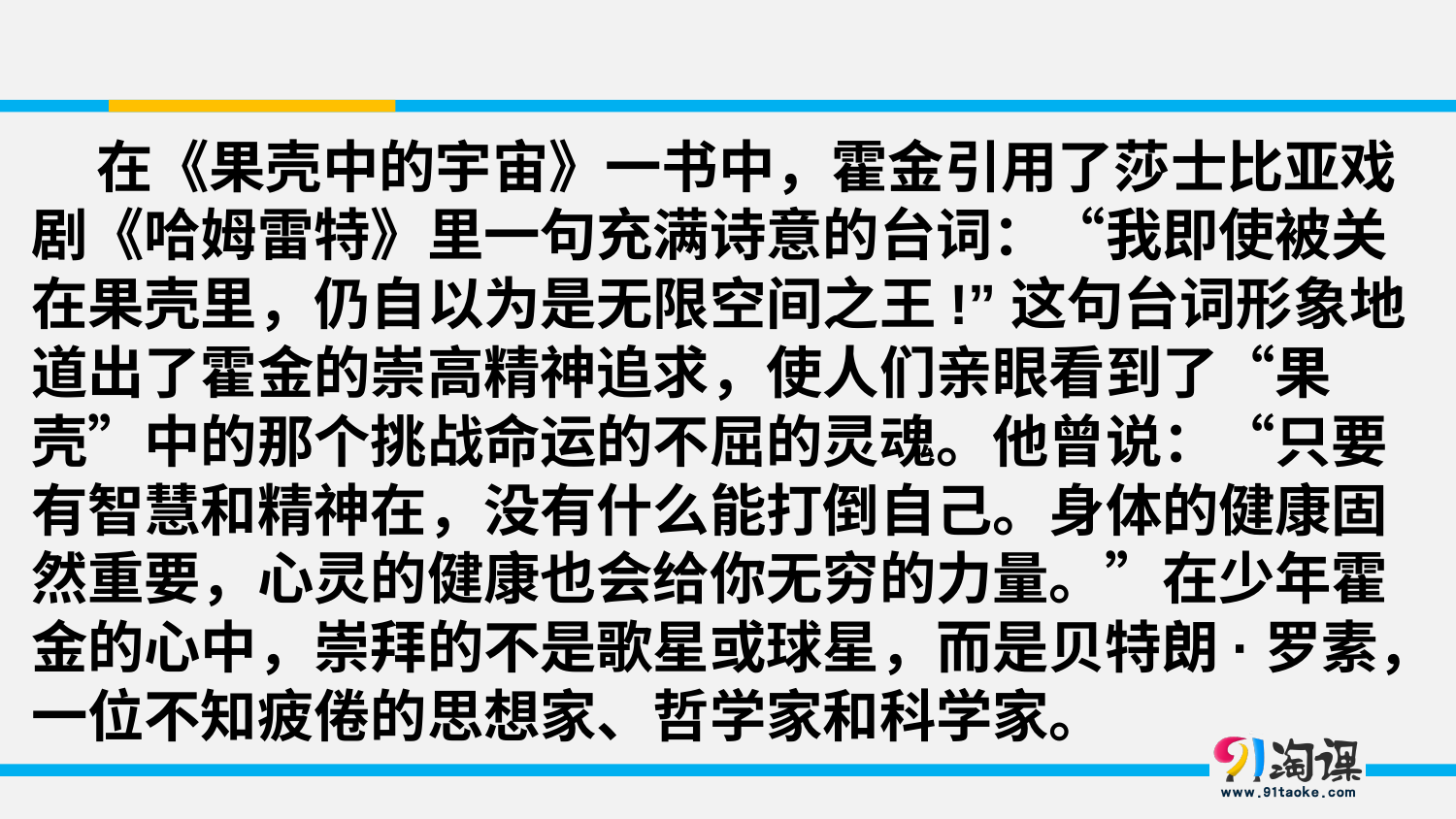

在《果壳中的宇宙》一书中，霍金引用了莎士比亚戏剧《哈姆雷特》里一句充满诗意的台词：“我即使被关在果壳里，仍自以为是无限空间之王!”这句台词形象地道出了霍金的崇高精神追求，使人们亲眼看到了“果壳”中的那个挑战命运的不屈的灵魂。他曾说：“只要有智慧和精神在，没有什么能打倒自己。身体的健康固然重要，心灵的健康也会给你无穷的力量。”在少年霍金的心中，崇拜的不是歌星或球星，而是贝特朗·罗素，一位不知疲倦的思想家、哲学家和科学家。